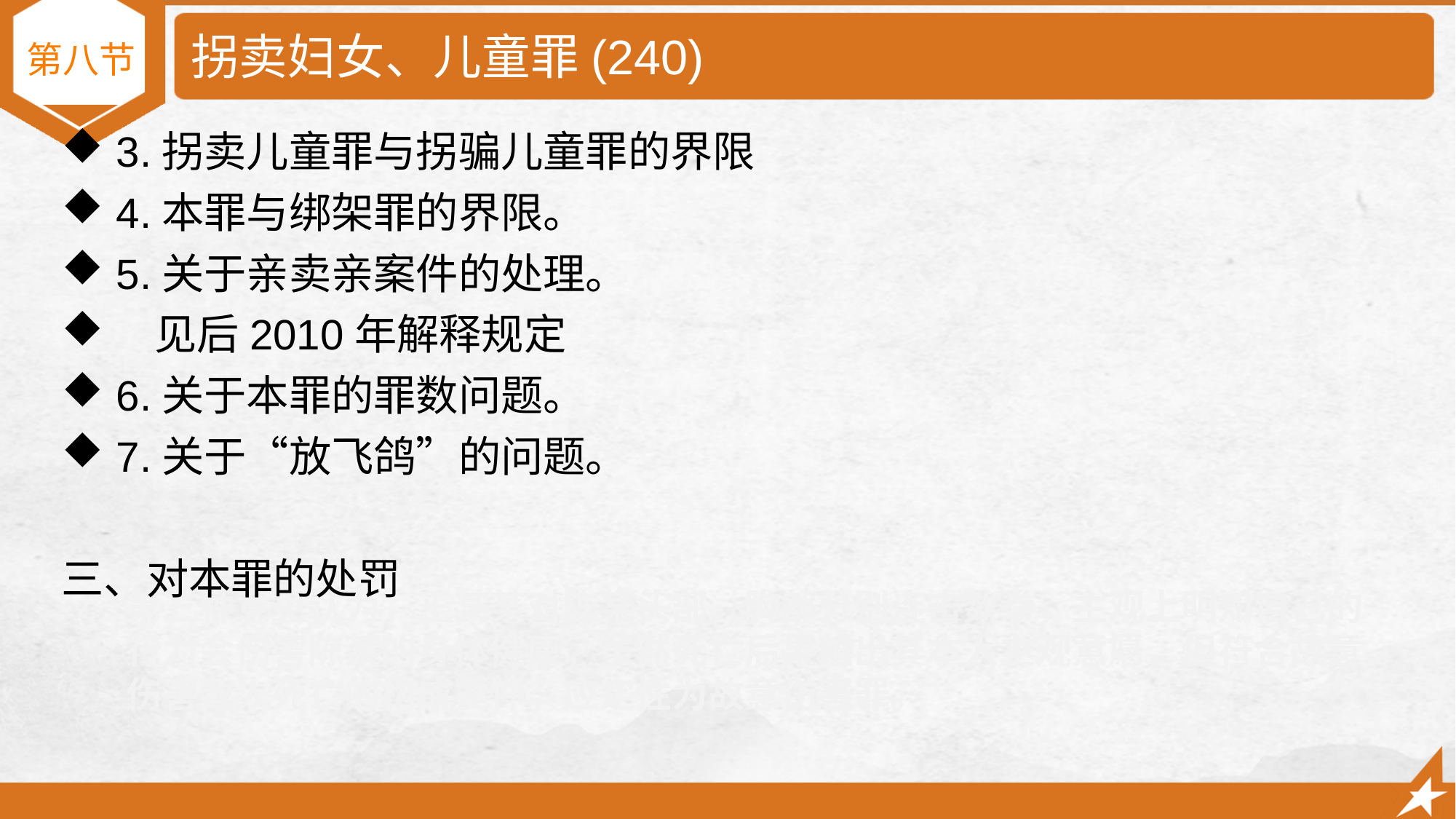

# 拐卖妇女、儿童罪(240)
第八节
3.拐卖儿童罪与拐骗儿童罪的界限
4.本罪与绑架罪的界限。
5.关于亲卖亲案件的处理。
   见后2010年解释规定
6.关于本罪的罪数问题。
7.关于“放飞鸽”的问题。

三、对本罪的处罚

第三种意见认为，王某某对陈某头部、胸部分别连击数拳，主观上明知自己的行为会伤害陈某的身体健康，虽然死亡后果超出其本人主观意愿，但符合故意伤害致人死亡的构成要件，应定性为故意伤害罪。